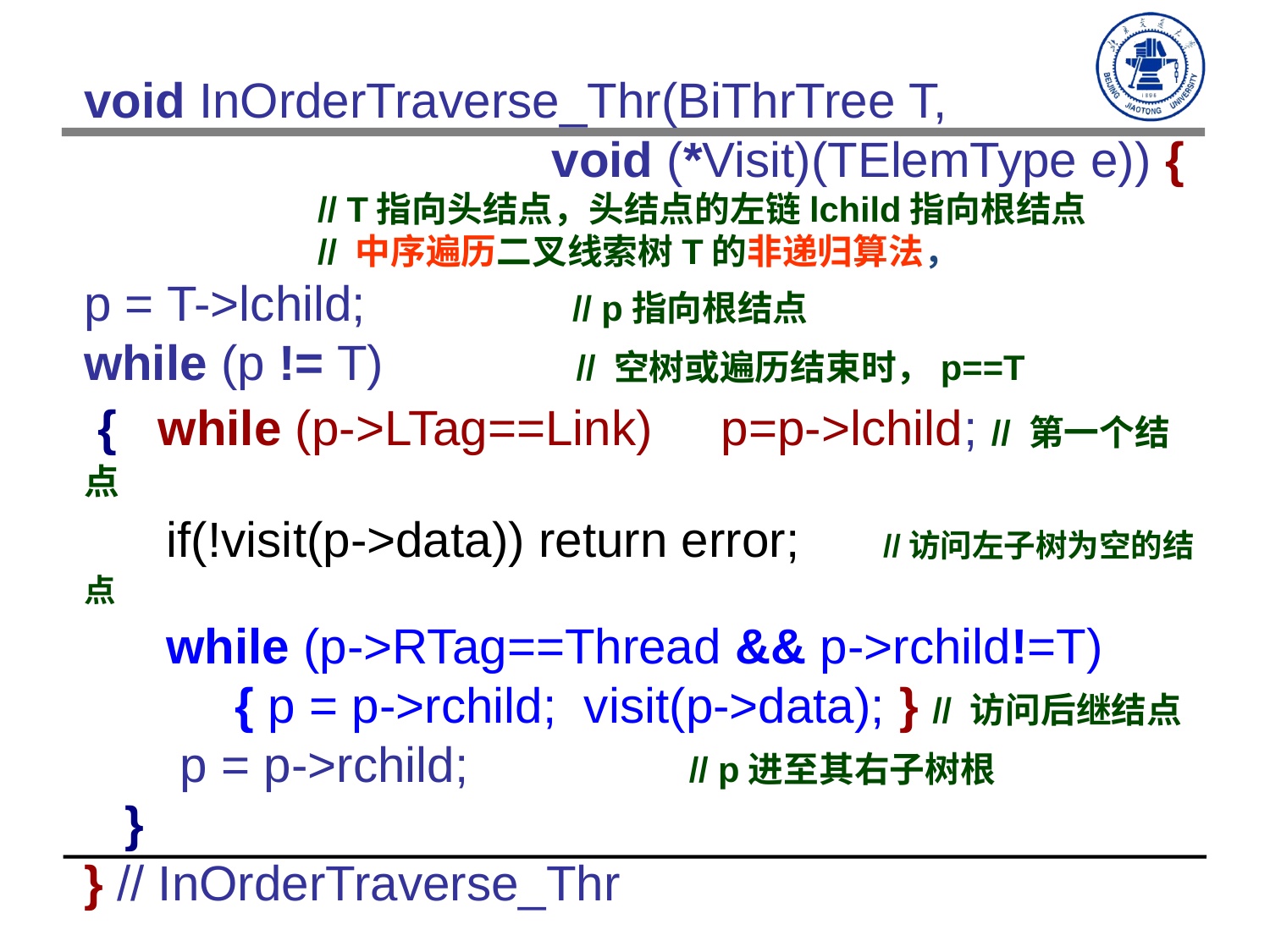

void InOrderTraverse_Thr(BiThrTree T,
                                  void (*Visit)(TElemType e)) {
                        // T指向头结点，头结点的左链lchild指向根结点
                        // 中序遍历二叉线索树T的非递归算法，
p = T->lchild;               // p指向根结点
while (p != T)              // 空树或遍历结束时，p==T
 {   while (p->LTag==Link)     p=p->lchild; // 第一个结点
      if(!visit(p->data)) return error;      //访问左子树为空的结点
      while (p->RTag==Thread && p->rchild!=T)
           { p = p->rchild;  visit(p->data); } // 访问后继结点
       p = p->rchild;                // p进至其右子树根
   }
} // InOrderTraverse_Thr